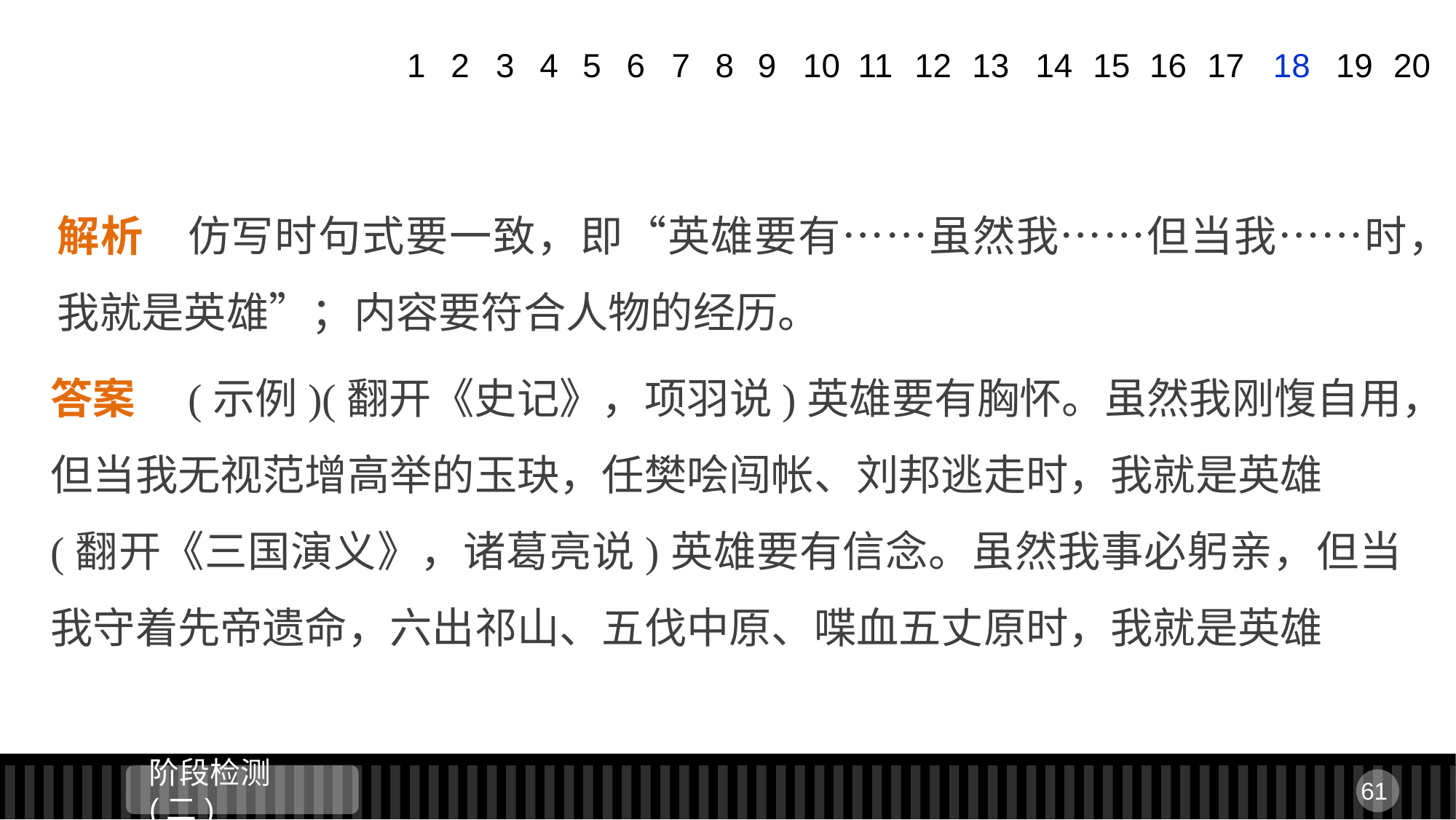

1
2
3
4
5
6
7
8
9
11
12
13
14
15
16
17
18
19
20
10
解析　仿写时句式要一致，即“英雄要有……虽然我……但当我……时，我就是英雄”；内容要符合人物的经历。
答案　(示例)(翻开《史记》，项羽说)英雄要有胸怀。虽然我刚愎自用，但当我无视范增高举的玉玦，任樊哙闯帐、刘邦逃走时，我就是英雄
(翻开《三国演义》，诸葛亮说)英雄要有信念。虽然我事必躬亲，但当我守着先帝遗命，六出祁山、五伐中原、喋血五丈原时，我就是英雄